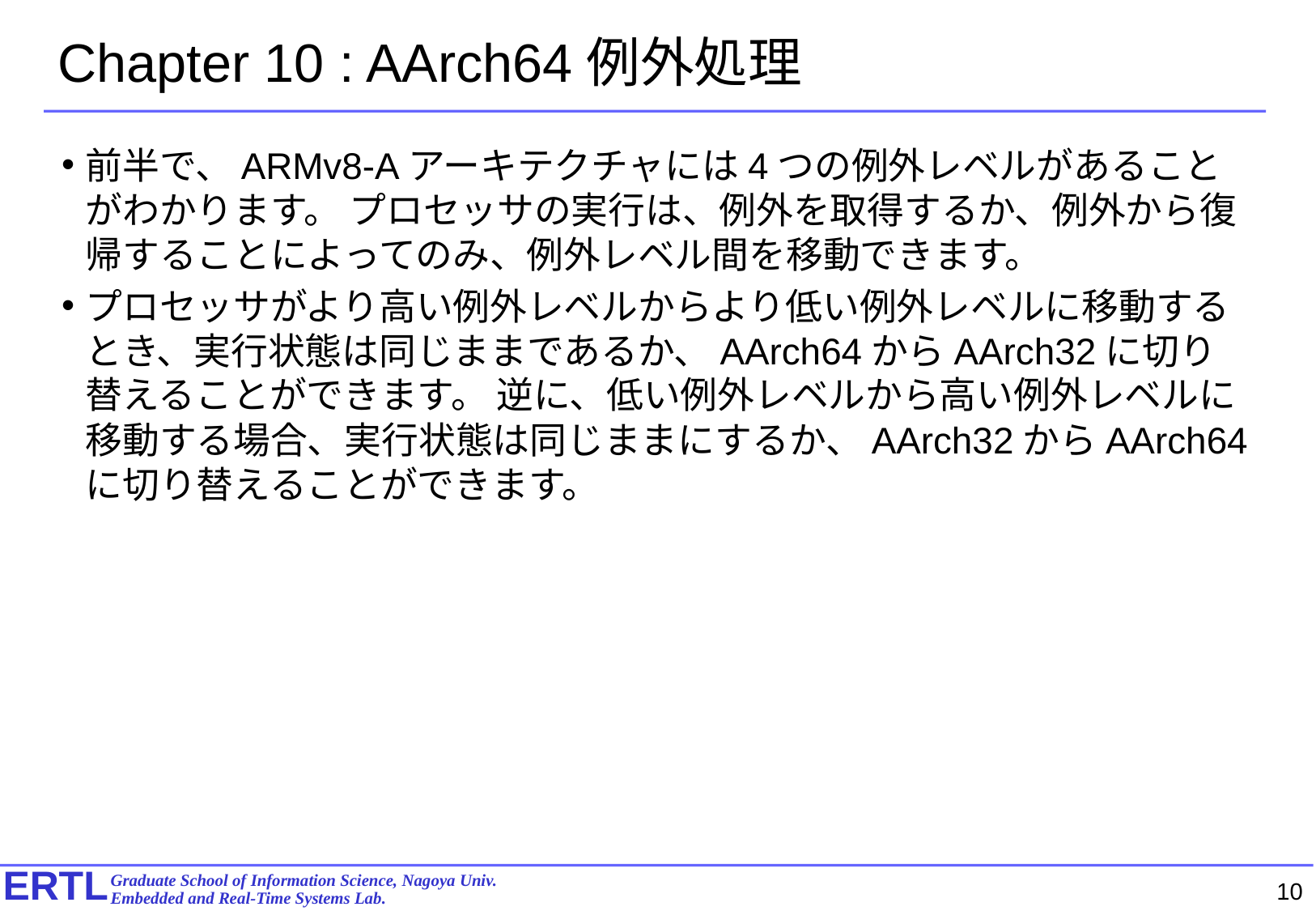

# Chapter 10 : AArch64例外処理
前半で、ARMv8-Aアーキテクチャには4つの例外レベルがあることがわかります。 プロセッサの実行は、例外を取得するか、例外から復帰することによってのみ、例外レベル間を移動できます。
プロセッサがより高い例外レベルからより低い例外レベルに移動するとき、実行状態は同じままであるか、AArch64からAArch32に切り替えることができます。 逆に、低い例外レベルから高い例外レベルに移動する場合、実行状態は同じままにするか、AArch32からAArch64に切り替えることができます。
10